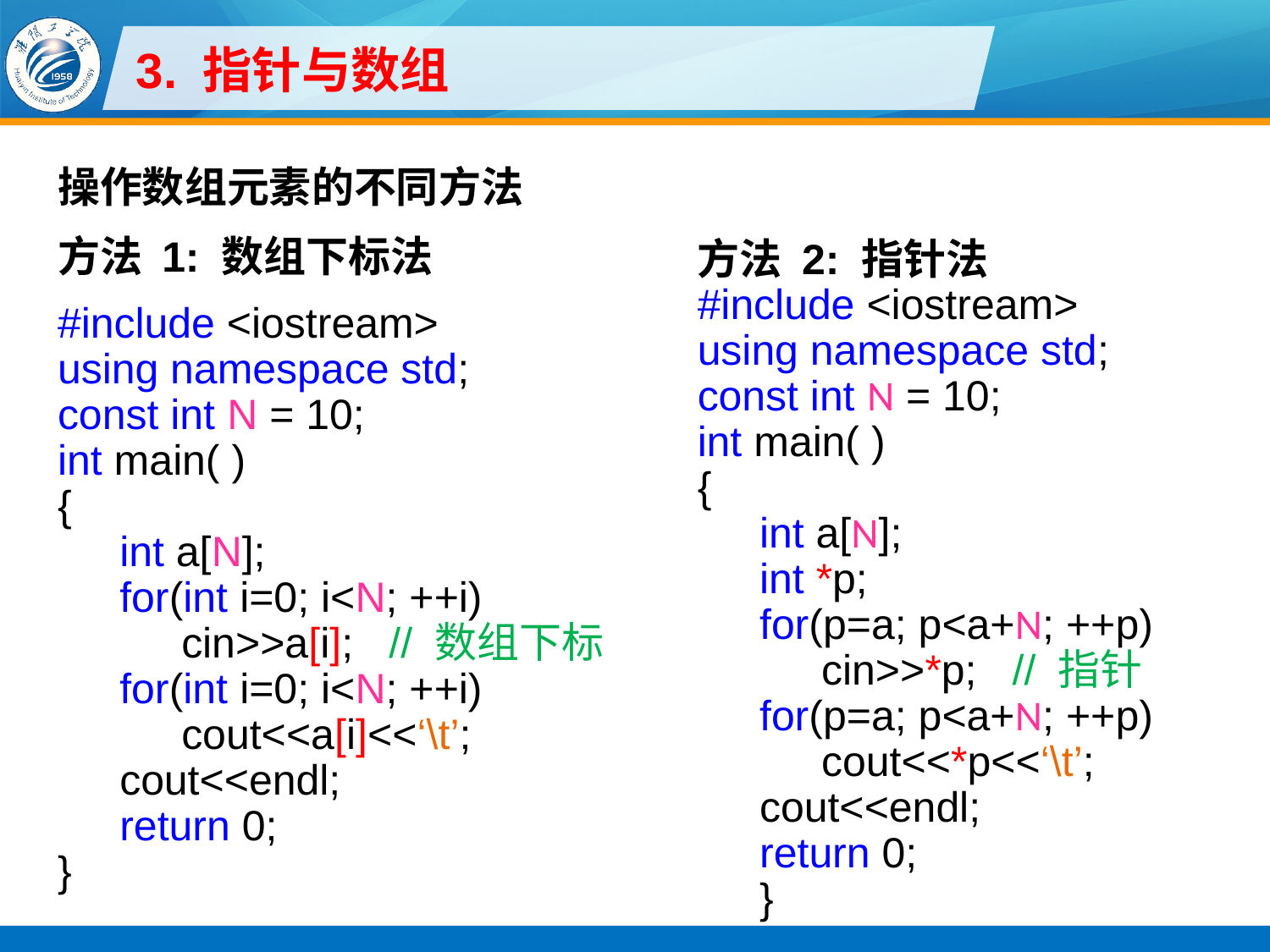

# 3. 指针与数组
操作数组元素的不同方法
方法 1: 数组下标法
#include <iostream>
using namespace std;
const int N = 10;
int main( )
{
int a[N];
for(int i=0; i<N; ++i)
cin>>a[i];   // 数组下标
for(int i=0; i<N; ++i)
cout<<a[i]<<‘\t’;
cout<<endl;
return 0;
}

方法 2: 指针法
#include <iostream>
using namespace std;
const int N = 10;
int main( )
{
int a[N];
int *p;
for(p=a; p<a+N; ++p)
cin>>*p;   // 指针
for(p=a; p<a+N; ++p)
cout<<*p<<‘\t’;
cout<<endl;
return 0;
}